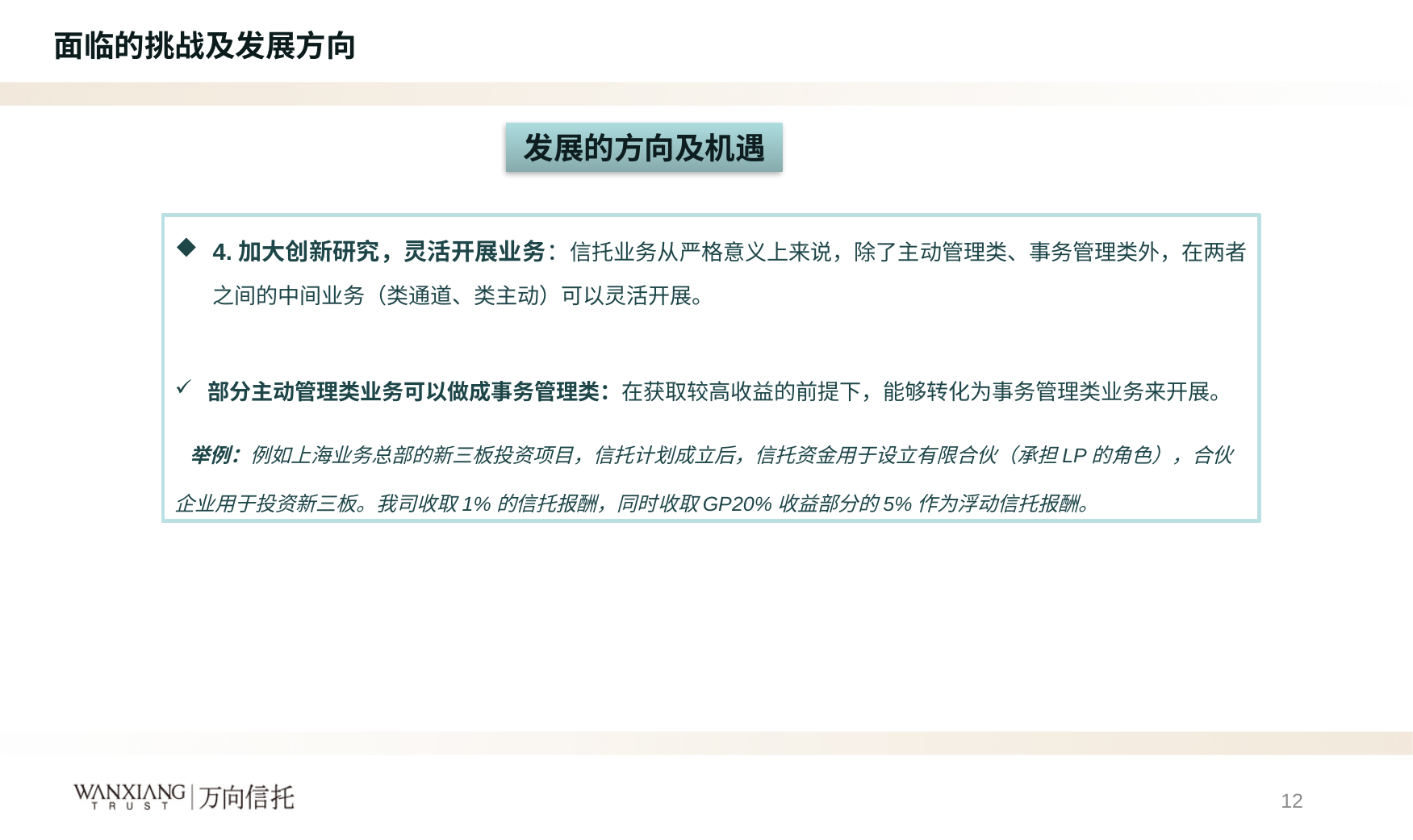

标  题 一
面临的挑战及发展方向
发展的方向及机遇
4.加大创新研究，灵活开展业务：信托业务从严格意义上来说，除了主动管理类、事务管理类外，在两者之间的中间业务（类通道、类主动）可以灵活开展。

 部分主动管理类业务可以做成事务管理类：在获取较高收益的前提下，能够转化为事务管理类业务来开展。
  举例：例如上海业务总部的新三板投资项目，信托计划成立后，信托资金用于设立有限合伙（承担LP的角色），合伙企业用于投资新三板。我司收取1%的信托报酬，同时收取GP20%收益部分的5%作为浮动信托报酬。
12